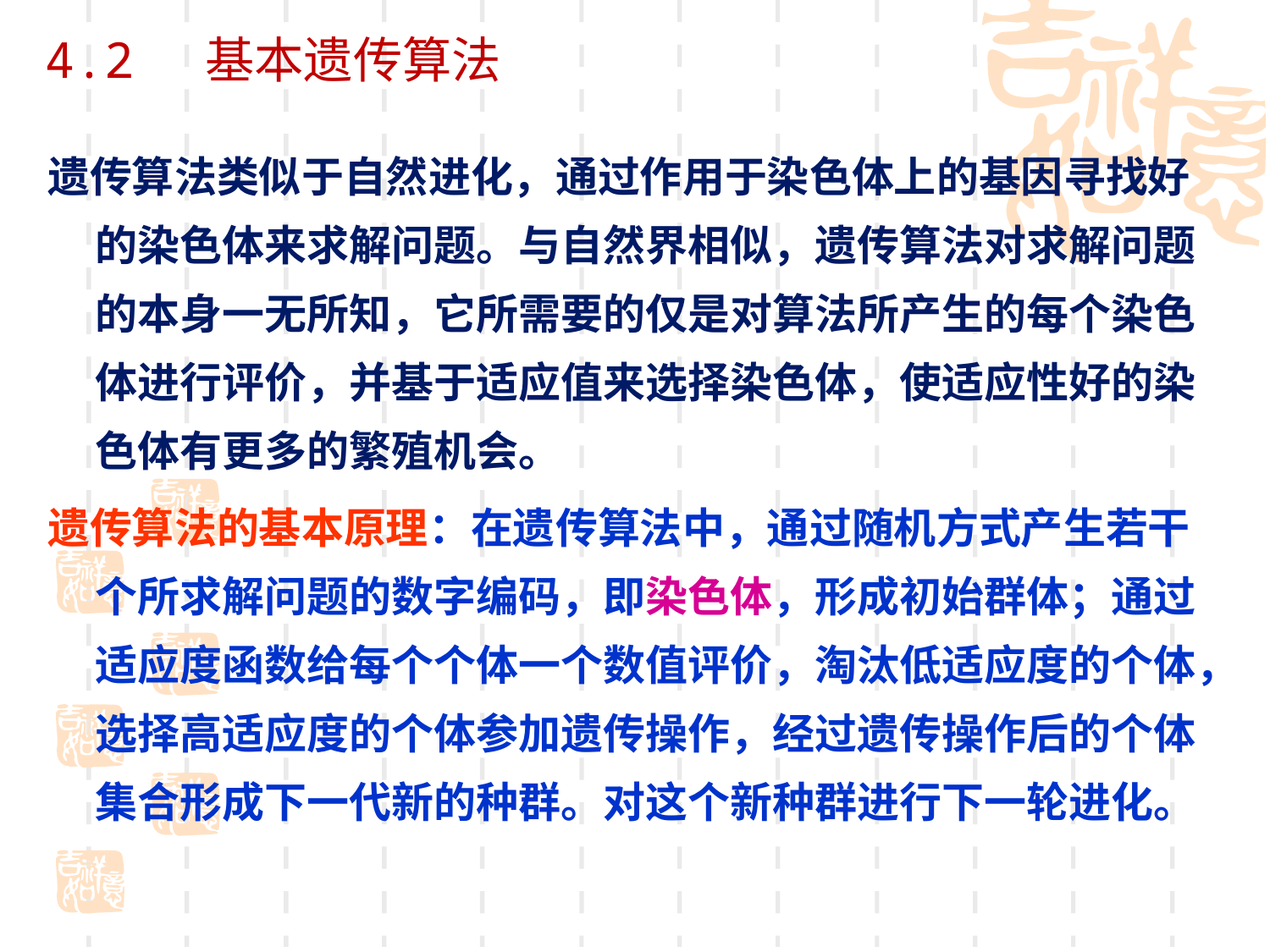

4.2  基本遗传算法

遗传算法类似于自然进化，通过作用于染色体上的基因寻找好的染色体来求解问题。与自然界相似，遗传算法对求解问题的本身一无所知，它所需要的仅是对算法所产生的每个染色体进行评价，并基于适应值来选择染色体，使适应性好的染色体有更多的繁殖机会。
遗传算法的基本原理：在遗传算法中，通过随机方式产生若干个所求解问题的数字编码，即染色体，形成初始群体；通过适应度函数给每个个体一个数值评价，淘汰低适应度的个体，选择高适应度的个体参加遗传操作，经过遗传操作后的个体集合形成下一代新的种群。对这个新种群进行下一轮进化。